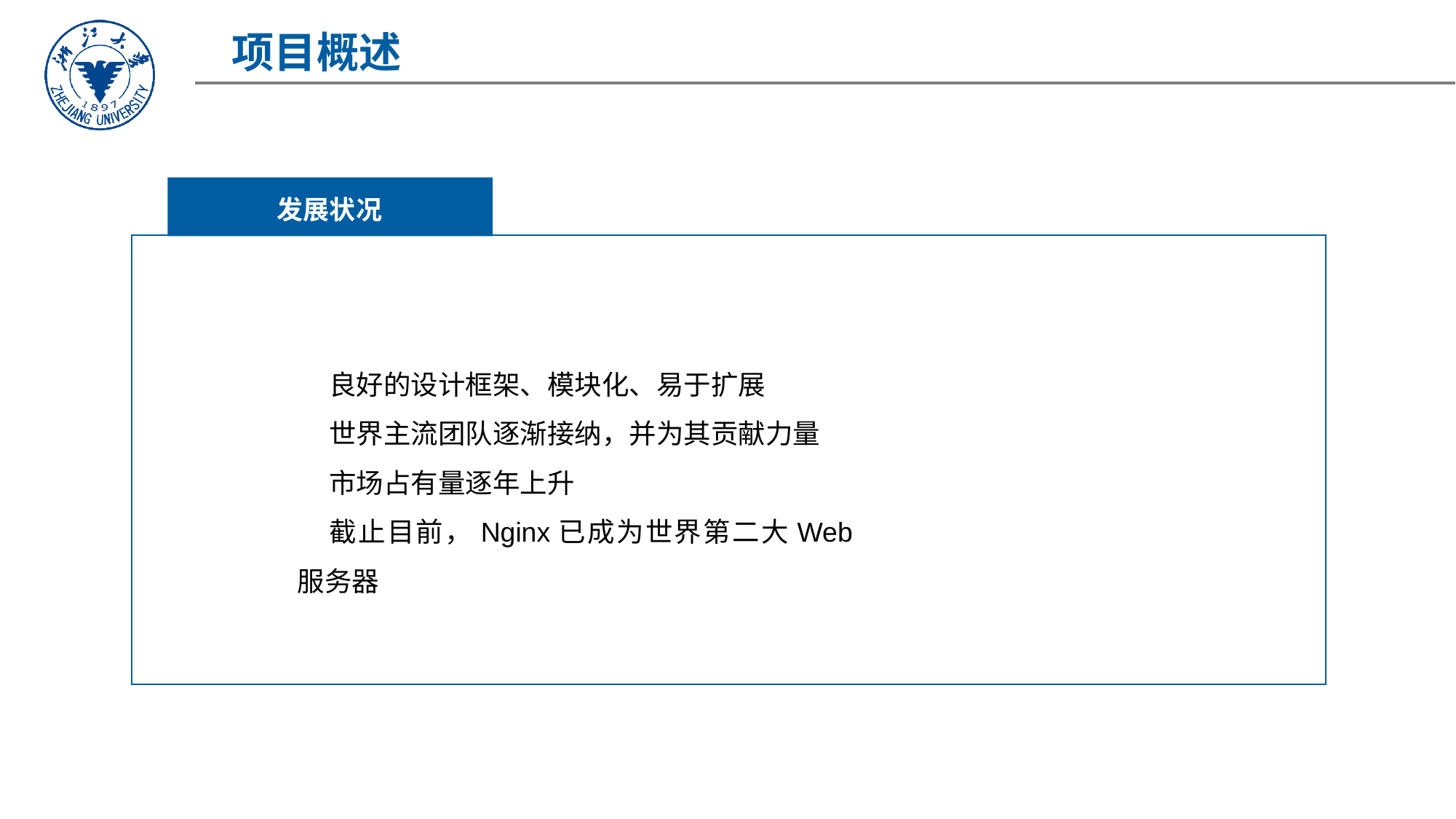

项目概述

发展状况
良好的设计框架、模块化、易于扩展
世界主流团队逐渐接纳，并为其贡献力量
市场占有量逐年上升
截止目前，Nginx已成为世界第二大Web服务器